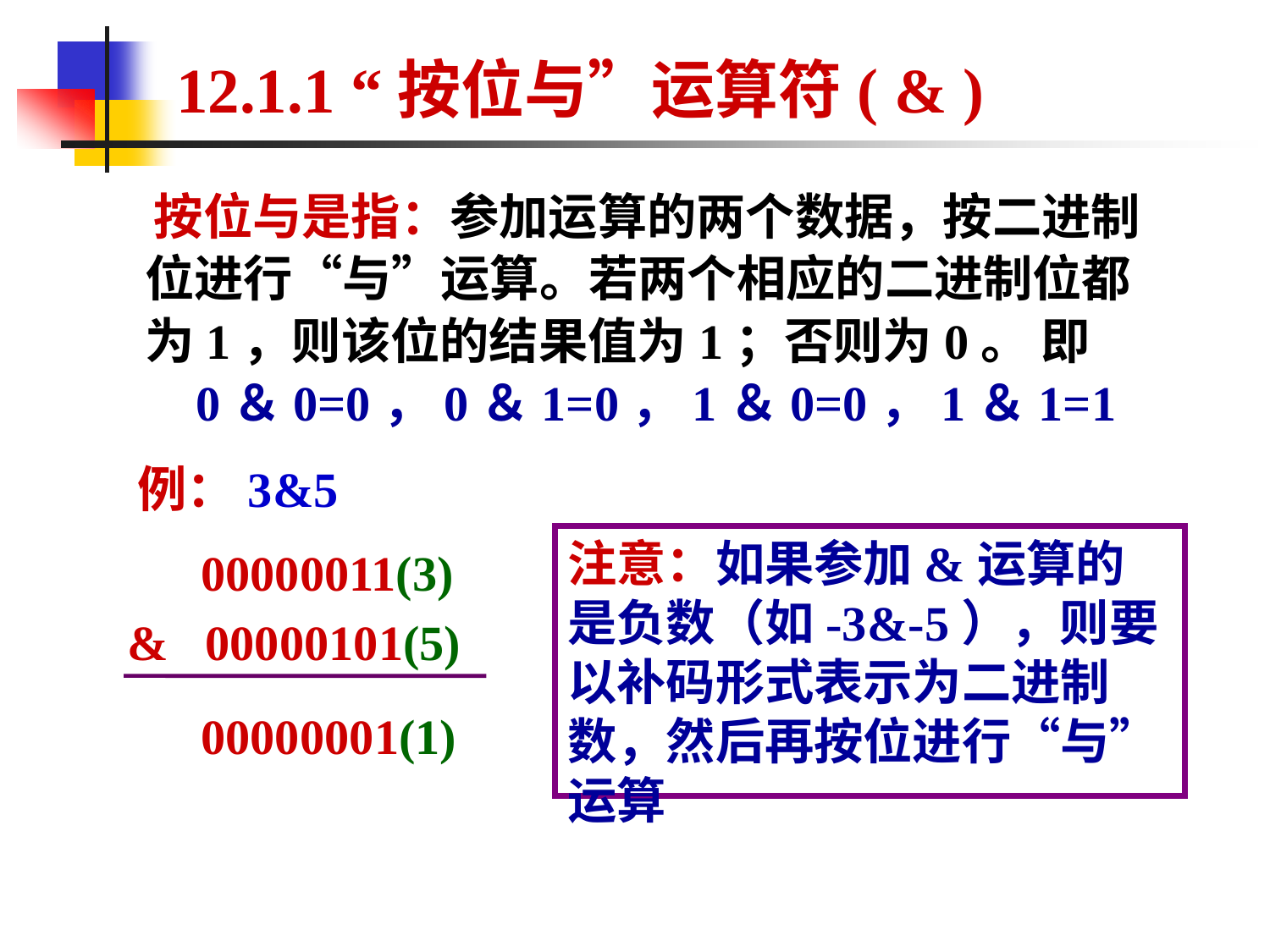

# 12.1.1 “按位与”运算符( & )
    按位与是指：参加运算的两个数据，按二进制位进行“与”运算。若两个相应的二进制位都为1，则该位的结果值为1；否则为0。 即
        0＆0=0，0＆1=0，1＆0=0，1＆1=1
例：3&5
注意：如果参加&运算的是负数（如-3&-5），则要以补码形式表示为二进制数，然后再按位进行“与”运算
      00000011(3)
&   00000101(5)

      00000001(1)